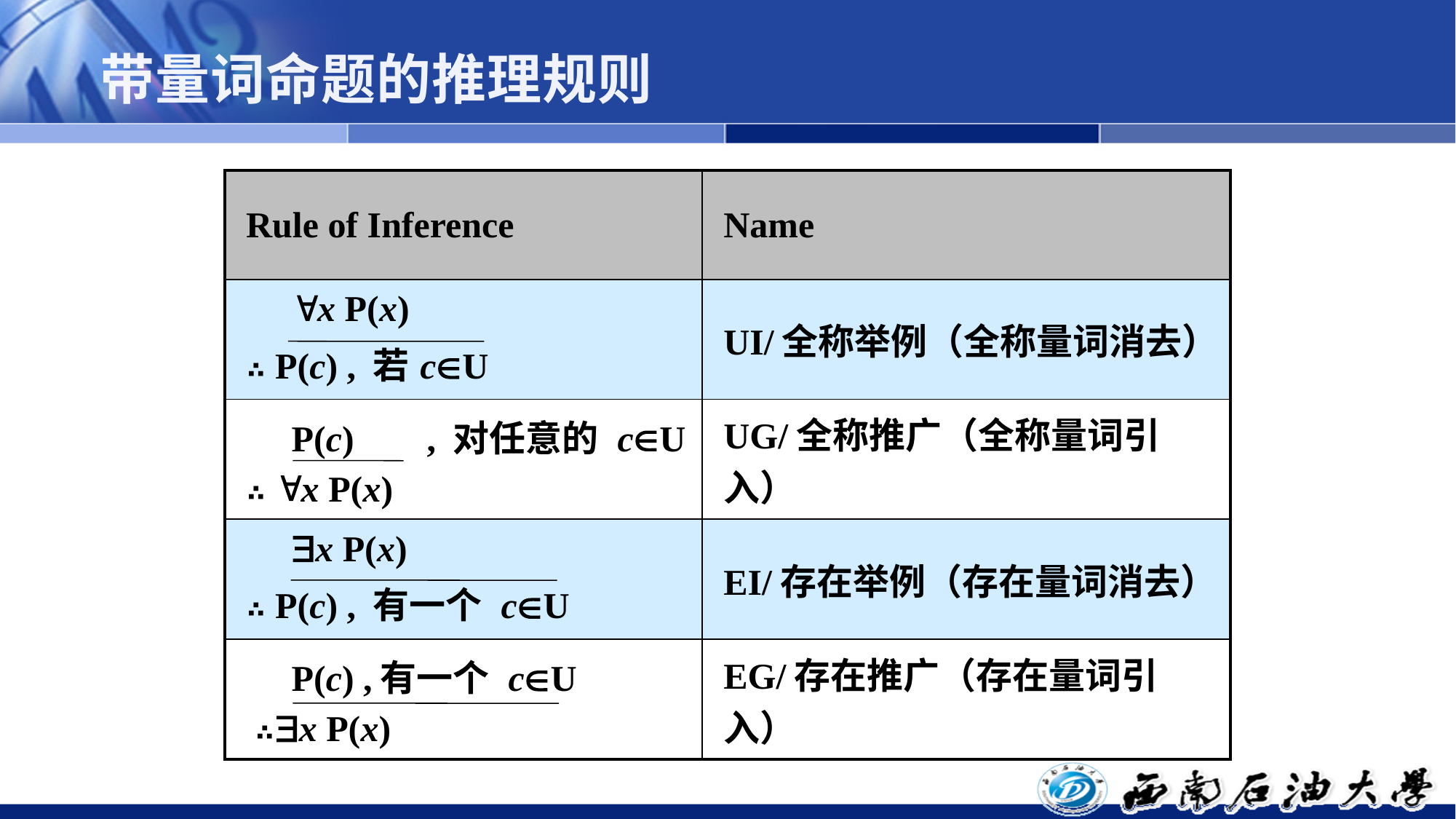

# 带量词命题的推理规则
| Rule of Inference | Name |
| --- | --- |
| ∀x P(x) ∴ P(c) , 若c∈U | UI/全称举例（全称量词消去） |
| P(c) , 对任意的 c∈U ∴ ∀x P(x) | UG/全称推广（全称量词引入） |
| ∃x P(x) ∴ P(c) , 有一个 c∈U | EI/存在举例（存在量词消去） |
| P(c) ,有一个 c∈U ∴∃x P(x) | EG/存在推广（存在量词引入） |